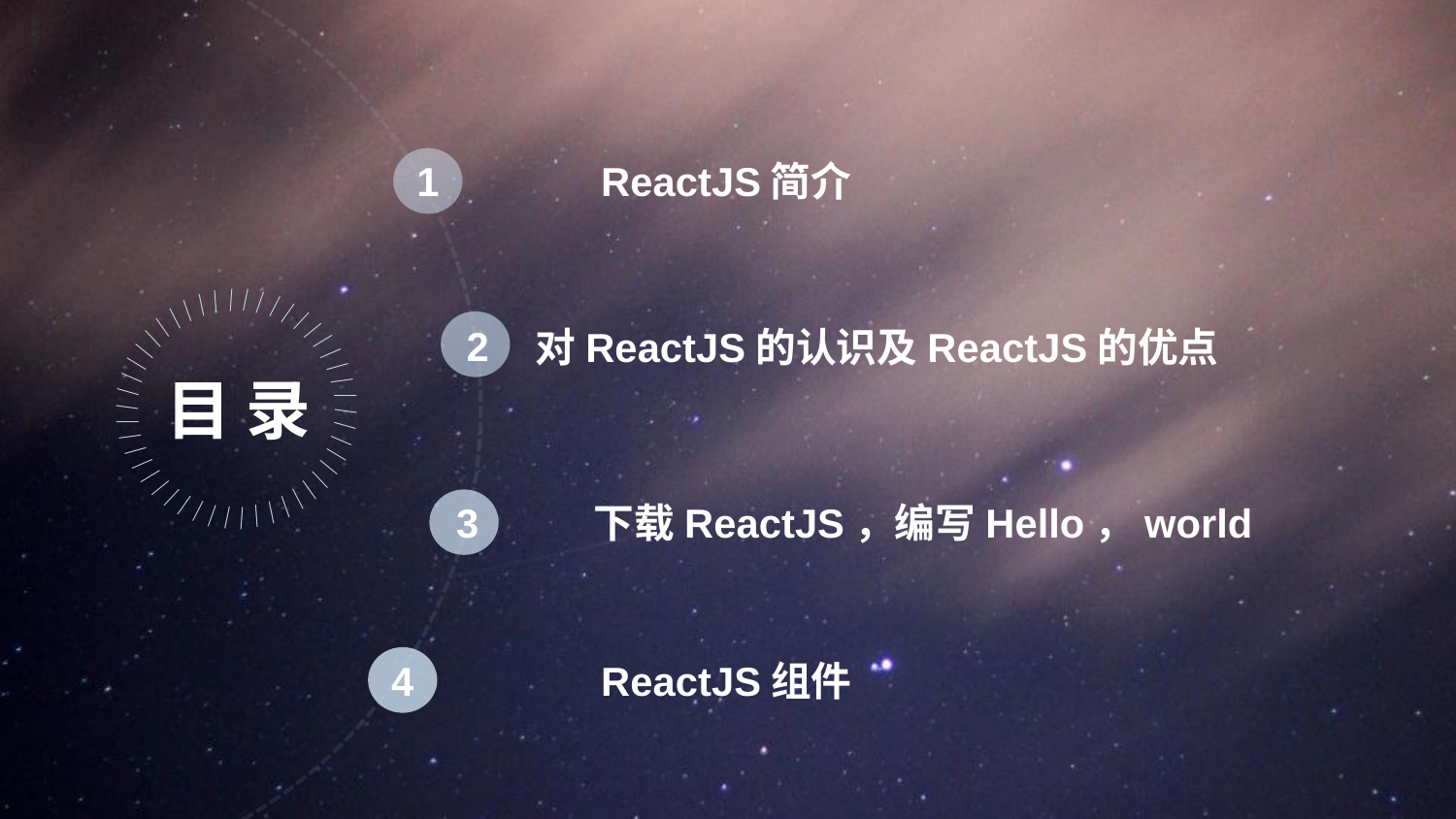

ReactJS简介
1
｜
｜
｜
｜
｜
｜
｜
｜
｜
｜
｜
｜
｜
｜
｜
｜
｜
｜
｜
｜
｜
｜
｜
｜
｜
｜
｜
｜
｜
｜
｜
｜
｜
｜
｜
｜
｜
｜
｜
｜
｜
｜
｜
｜
｜
｜

2
对ReactJS的认识及ReactJS的优点
目 录

3
下载ReactJS，编写Hello，world

4
ReactJS组件